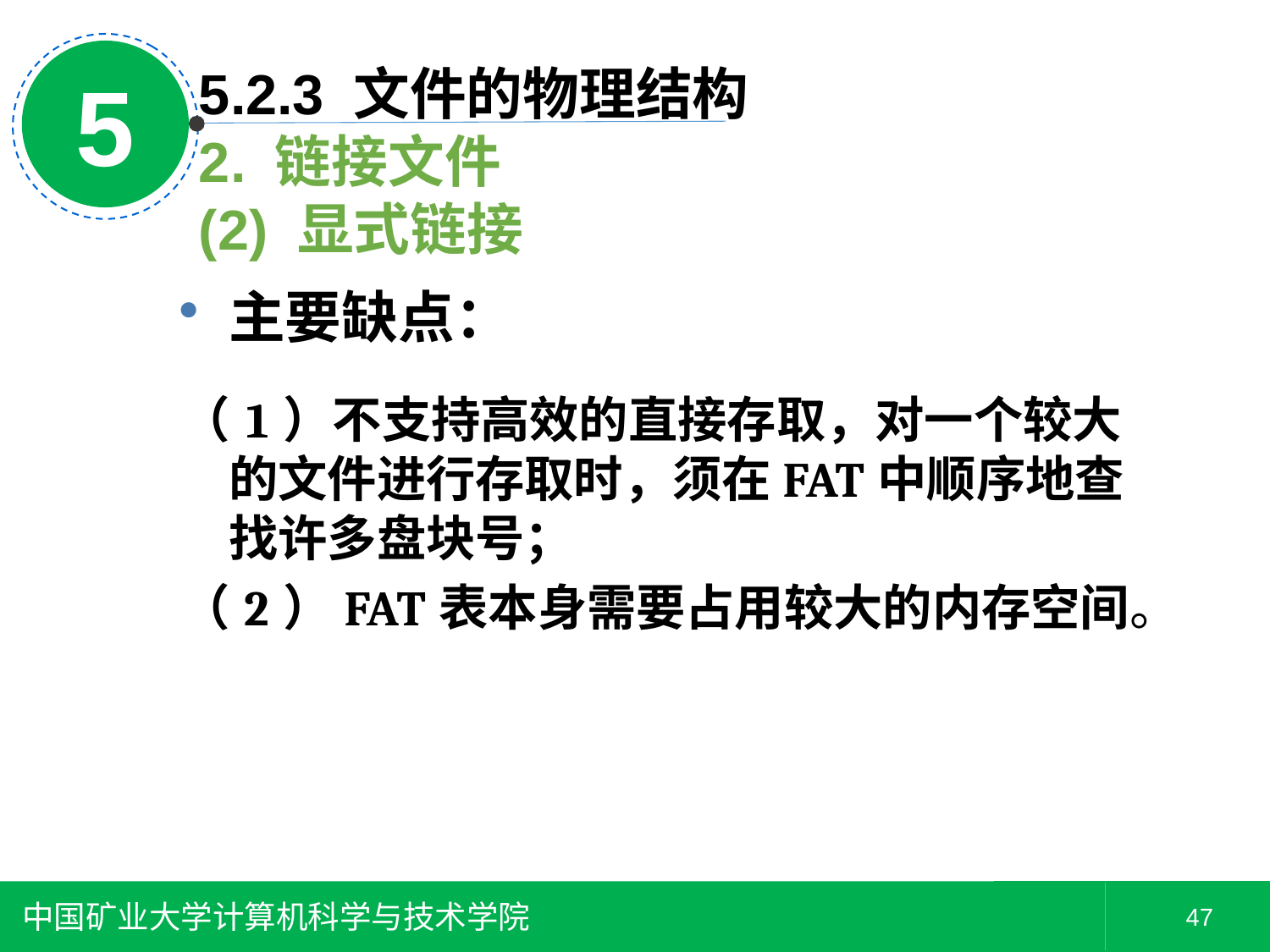

5
5.2.3 文件的物理结构
2. 链接文件
(2) 显式链接

主要缺点：
（1）不支持高效的直接存取，对一个较大的文件进行存取时，须在FAT中顺序地查找许多盘块号；
（2）FAT表本身需要占用较大的内存空间。